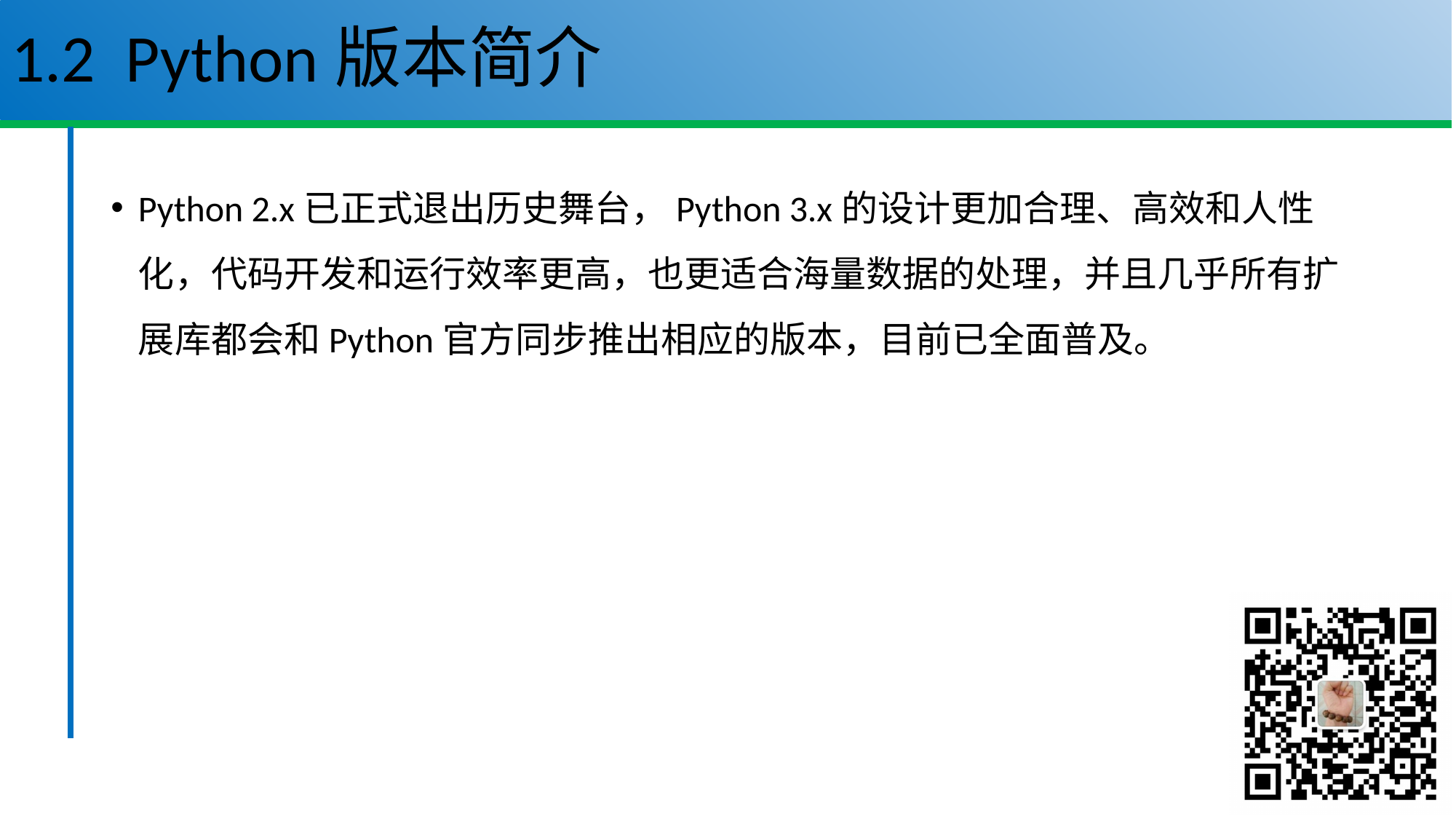

# 1.2  Python版本简介
Python 2.x已正式退出历史舞台，Python 3.x的设计更加合理、高效和人性化，代码开发和运行效率更高，也更适合海量数据的处理，并且几乎所有扩展库都会和Python官方同步推出相应的版本，目前已全面普及。
6